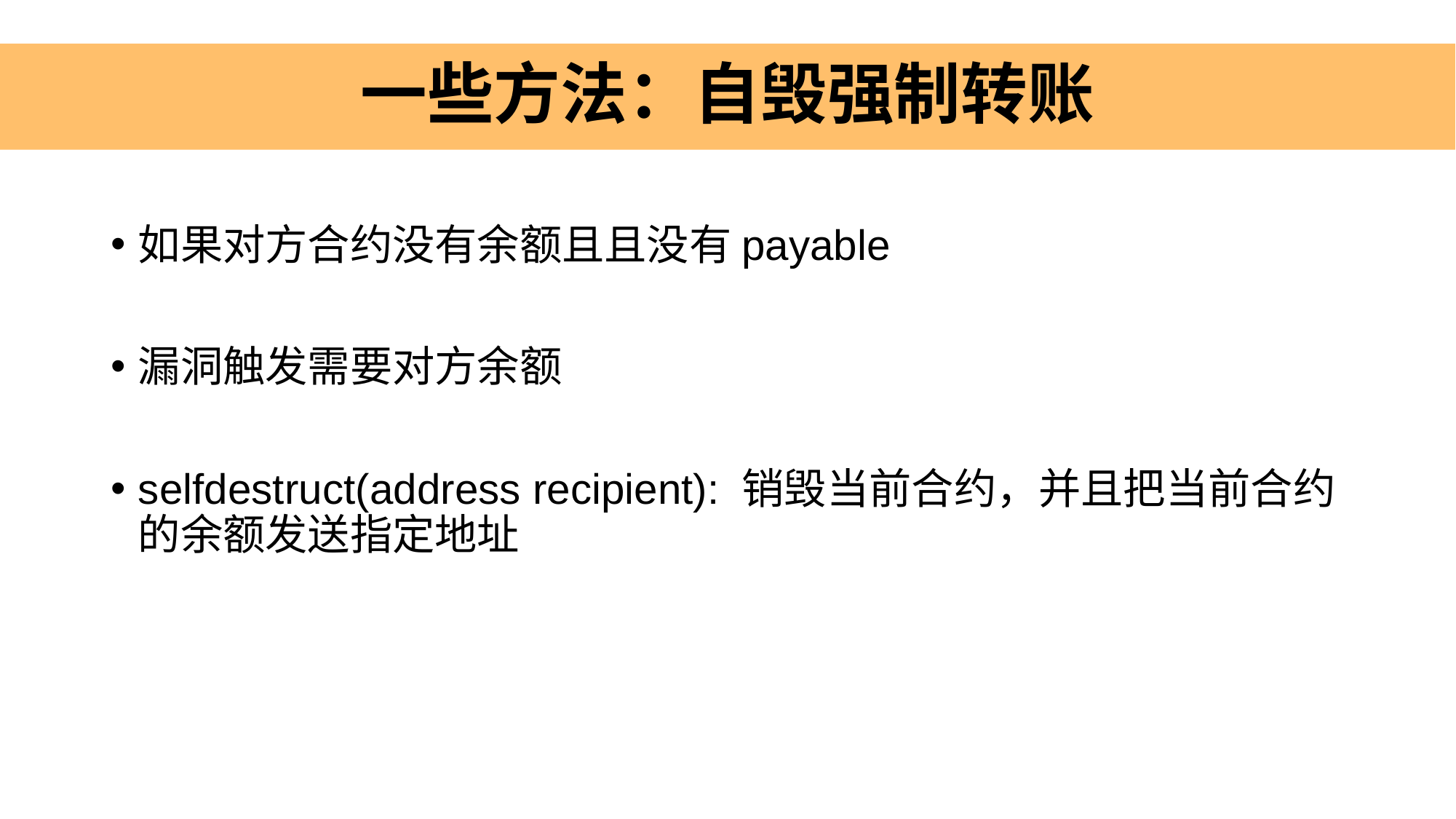

# 一些方法：自毁强制转账
如果对方合约没有余额且且没有payable

漏洞触发需要对方余额

selfdestruct(address recipient): 销毁当前合约，并且把当前合约的余额发送指定地址